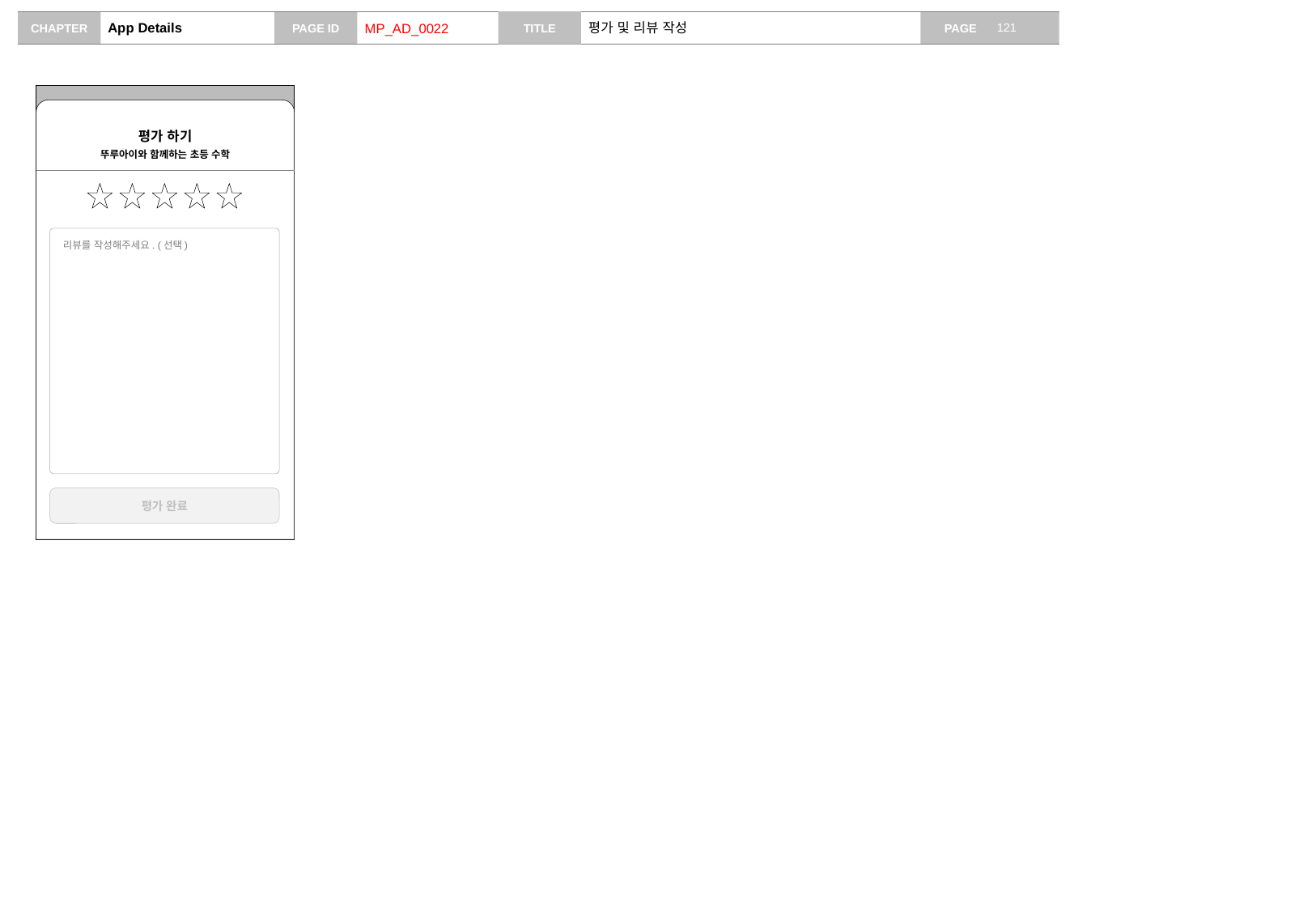

# App Details
MP_AD_0022
평가 및 리뷰 작성

전체 보기 >
리뷰를 확인하세요.
평가하기
4.9
★★★★★
김에듀
★★★★★ 2020. 12. 30

아이가 생각보다 많이 좋아라해서 만족하고 학습 시키고 있습니다. 컨텐츠도 많아서 컨텐츠 일일히 살 돈도 아낄 수 있어서 좋구요! 평..

새로운 기능
2.0 업데이트
- 버그 수정 및 안정성 개선
추가 정보
업데이트 날짜
크기
현재 버전
필요한 Android 버전
2020. 10. 10
54MB
2.63
4.4이상

평가 하기
뚜루아이와 함께하는 초등 수학

리뷰를 작성해주세요. (선택)
평가 완료